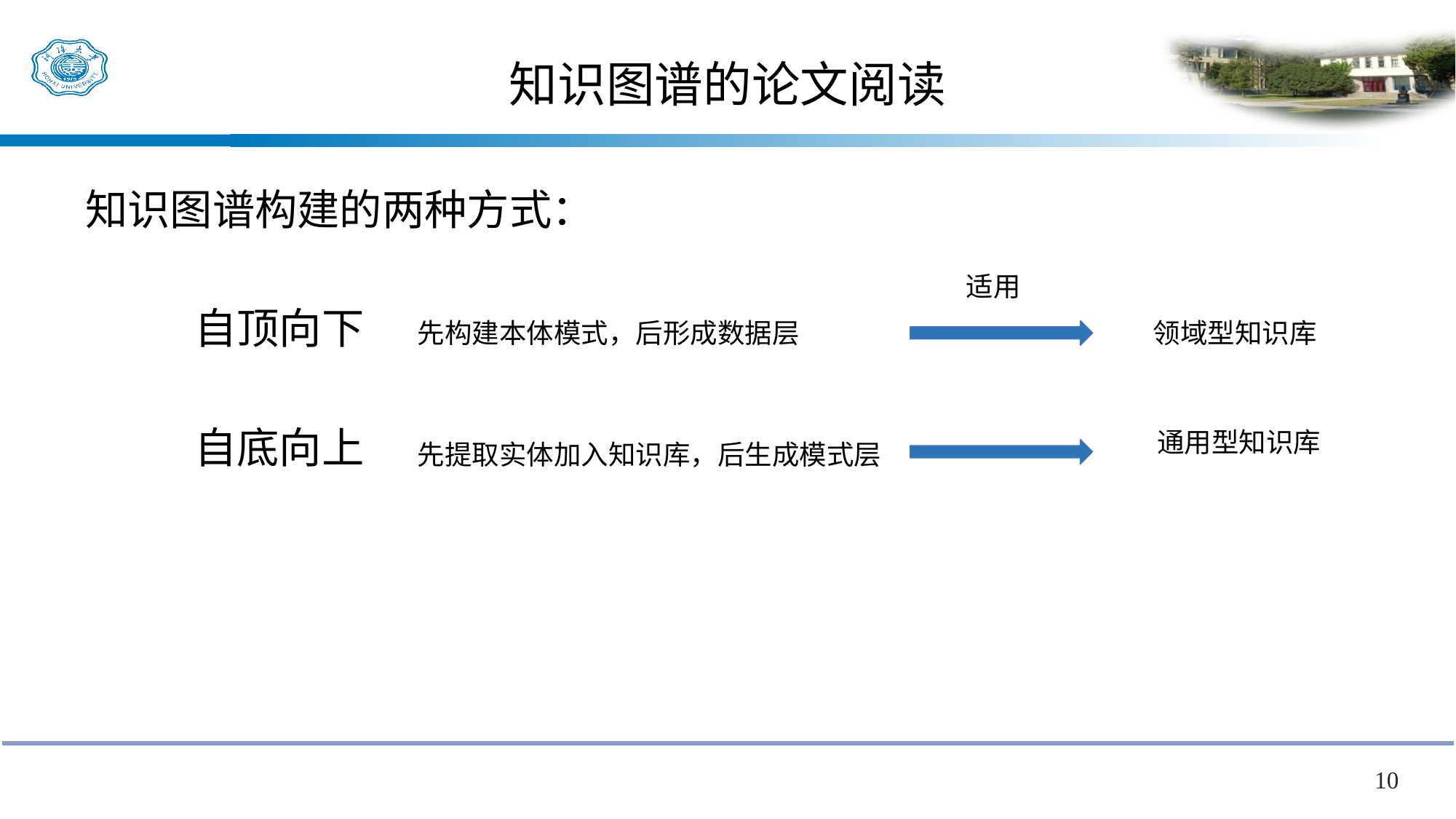

# 知识图谱的论文阅读
知识图谱构建的两种方式：

	自顶向下

	自底向上
适用
先构建本体模式，后形成数据层
领域型知识库

通用型知识库
先提取实体加入知识库，后生成模式层

10